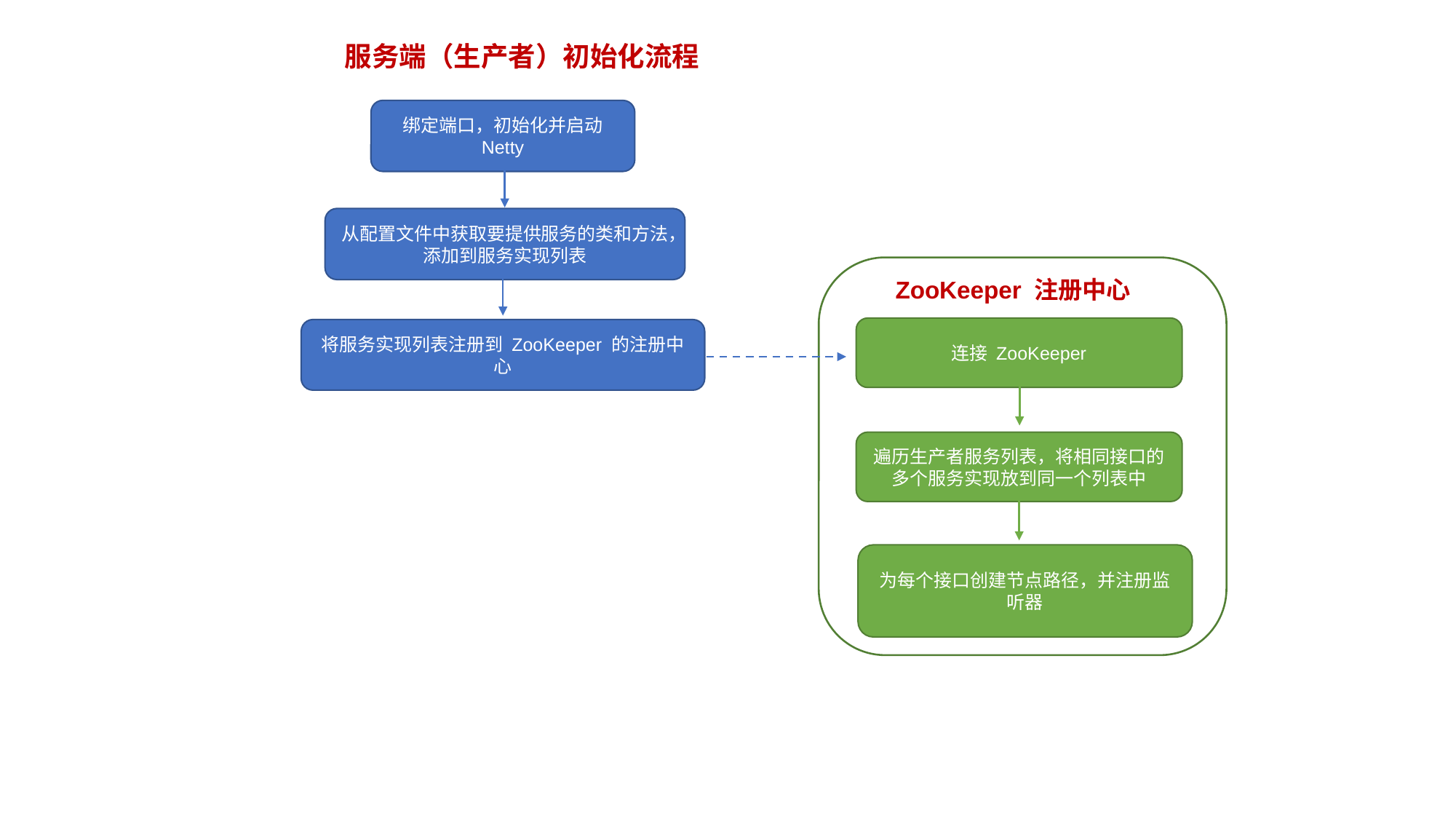

服务端（生产者）初始化流程
绑定端口，初始化并启动 Netty
从配置文件中获取要提供服务的类和方法，添加到服务实现列表
将服务实现列表注册到 ZooKeeper 的注册中心

ZooKeeper 注册中心
连接 ZooKeeper
遍历生产者服务列表，将相同接口的多个服务实现放到同一个列表中
为每个接口创建节点路径，并注册监听器